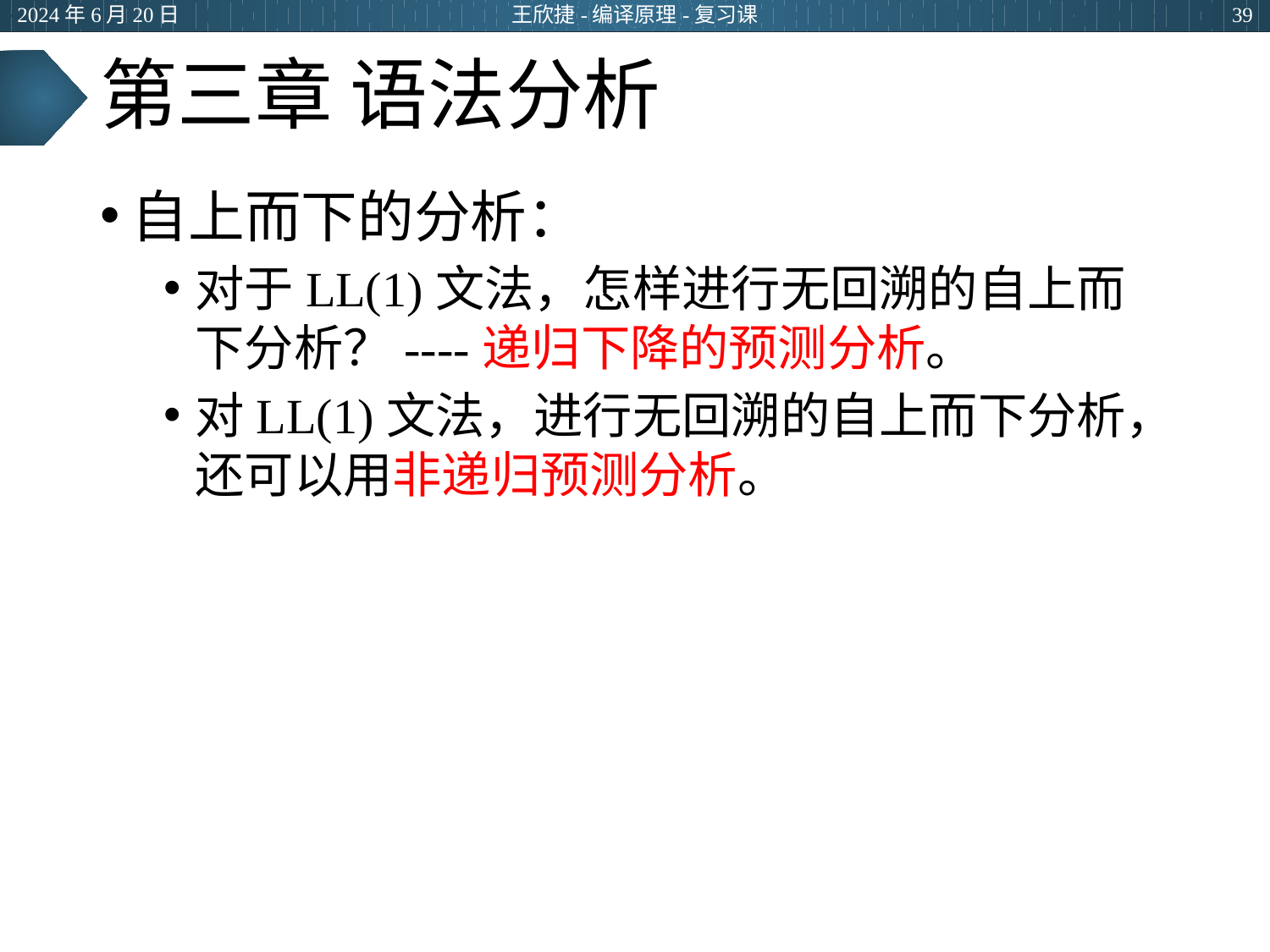

2024年6月20日
王欣捷-编译原理-复习课
39
# 第三章 语法分析
自上而下的分析：
对于LL(1)文法，怎样进行无回溯的自上而下分析？----递归下降的预测分析。
对LL(1)文法，进行无回溯的自上而下分析，还可以用非递归预测分析。